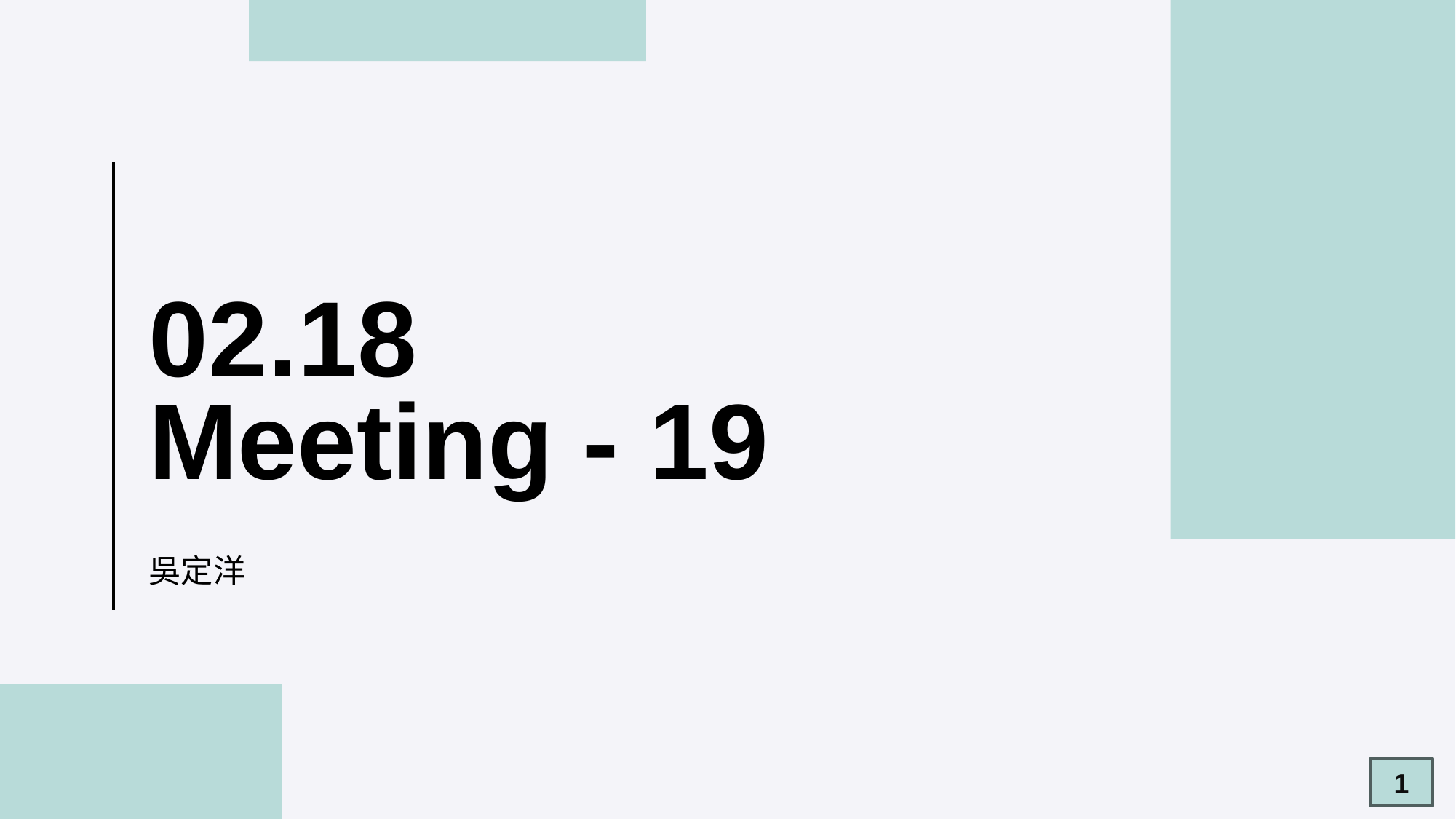

# 02.18 Meeting - 19
吳定洋

1